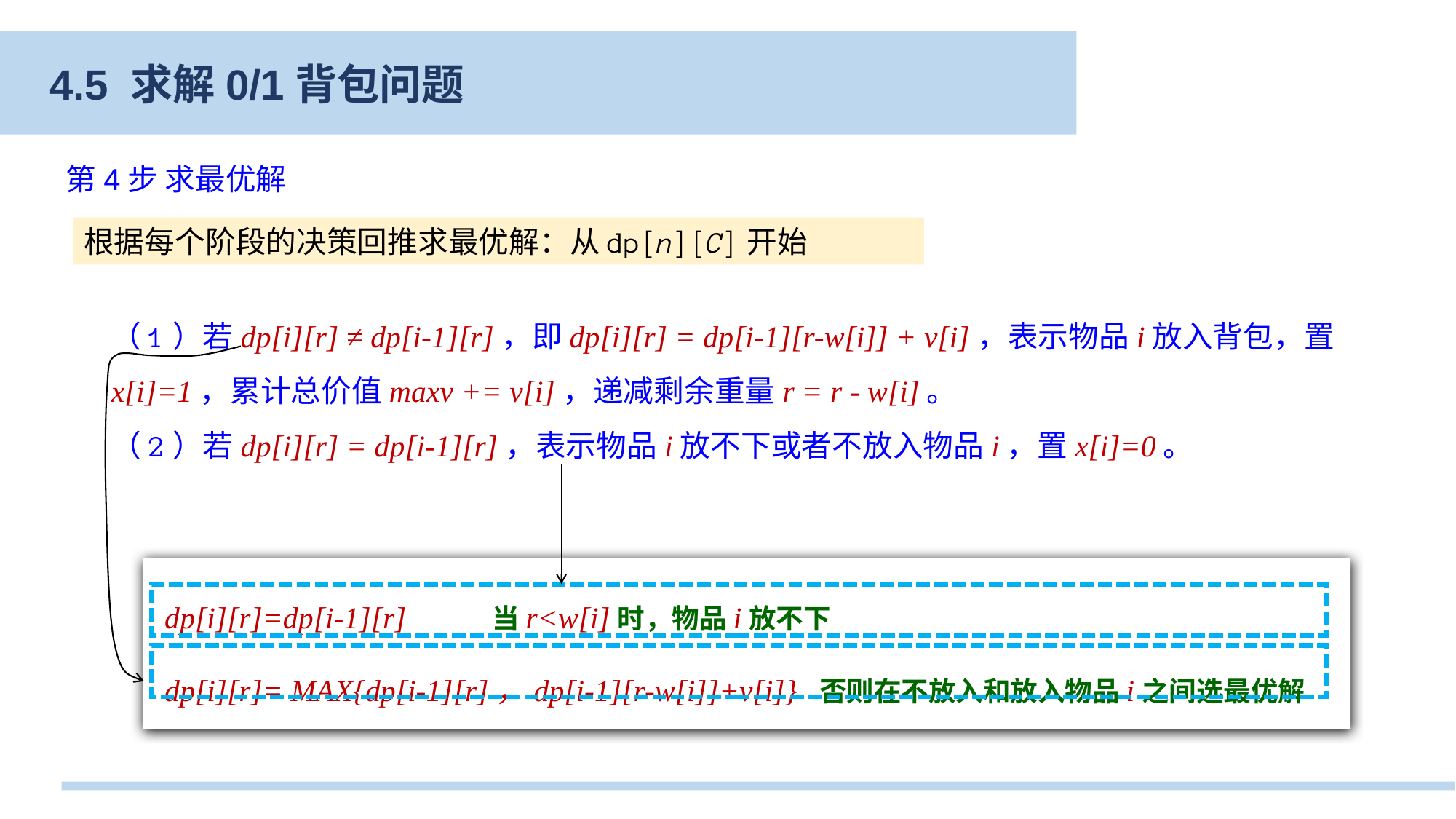

4.5 求解0/1背包问题
第4步 求最优解
根据每个阶段的决策回推求最优解：从dp[n][C]开始
（1）若dp[i][r] ≠ dp[i-1][r]，即dp[i][r] = dp[i-1][r-w[i]] + v[i]，表示物品i放入背包，置x[i]=1，累计总价值maxv += v[i]，递减剩余重量r = r - w[i]。
（2）若dp[i][r] = dp[i-1][r]，表示物品i放不下或者不放入物品i，置x[i]=0。

dp[i][r]=dp[i-1][r]	当r<w[i]时，物品i放不下
dp[i][r]= MAX{dp[i-1][r]，dp[i-1][r-w[i]]+v[i]} 	否则在不放入和放入物品i之间选最优解